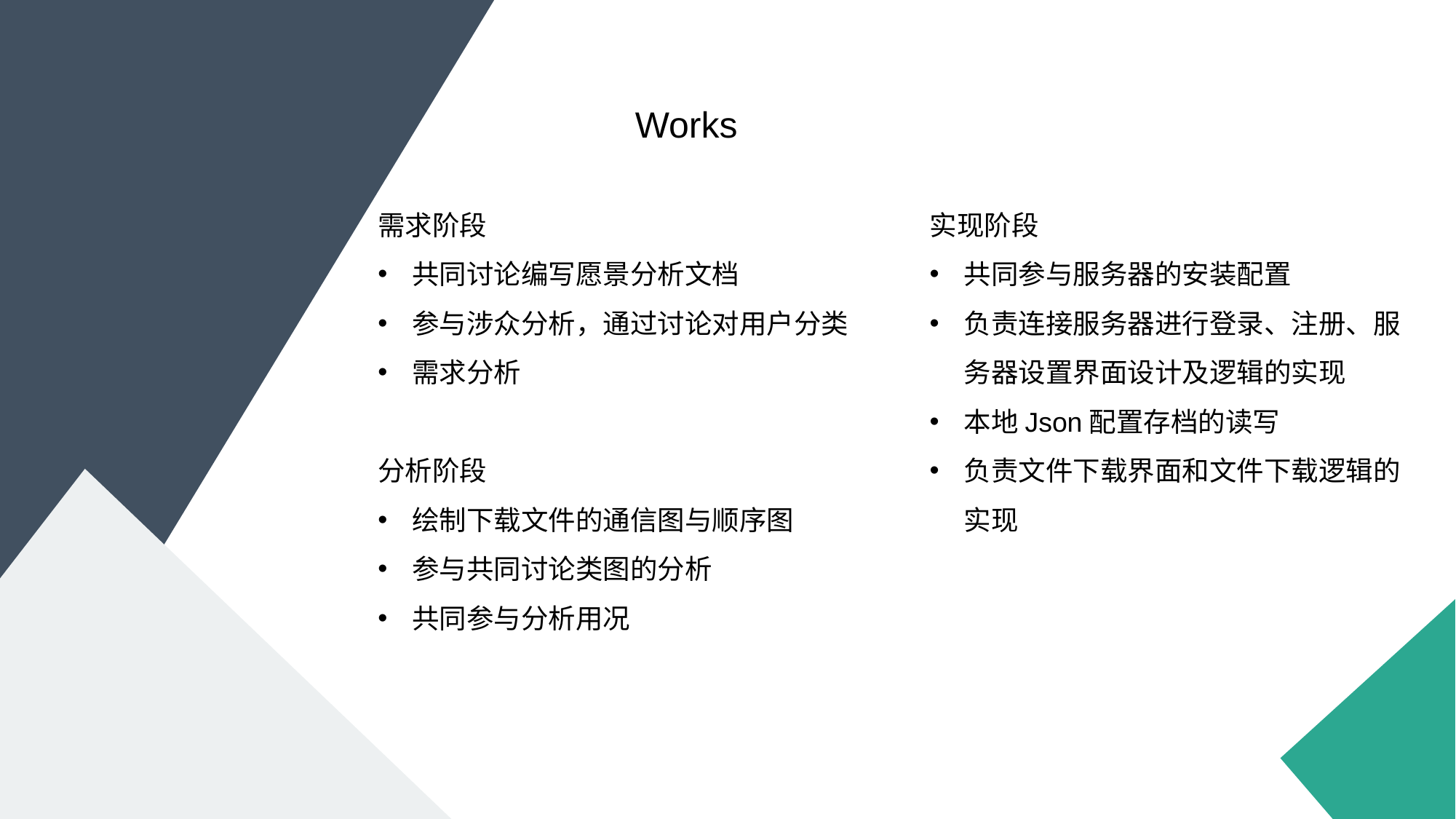

Works
需求阶段
共同讨论编写愿景分析文档
参与涉众分析，通过讨论对用户分类
需求分析

分析阶段
绘制下载文件的通信图与顺序图
参与共同讨论类图的分析
共同参与分析用况

实现阶段
共同参与服务器的安装配置
负责连接服务器进行登录、注册、服务器设置界面设计及逻辑的实现
本地Json配置存档的读写
负责文件下载界面和文件下载逻辑的实现